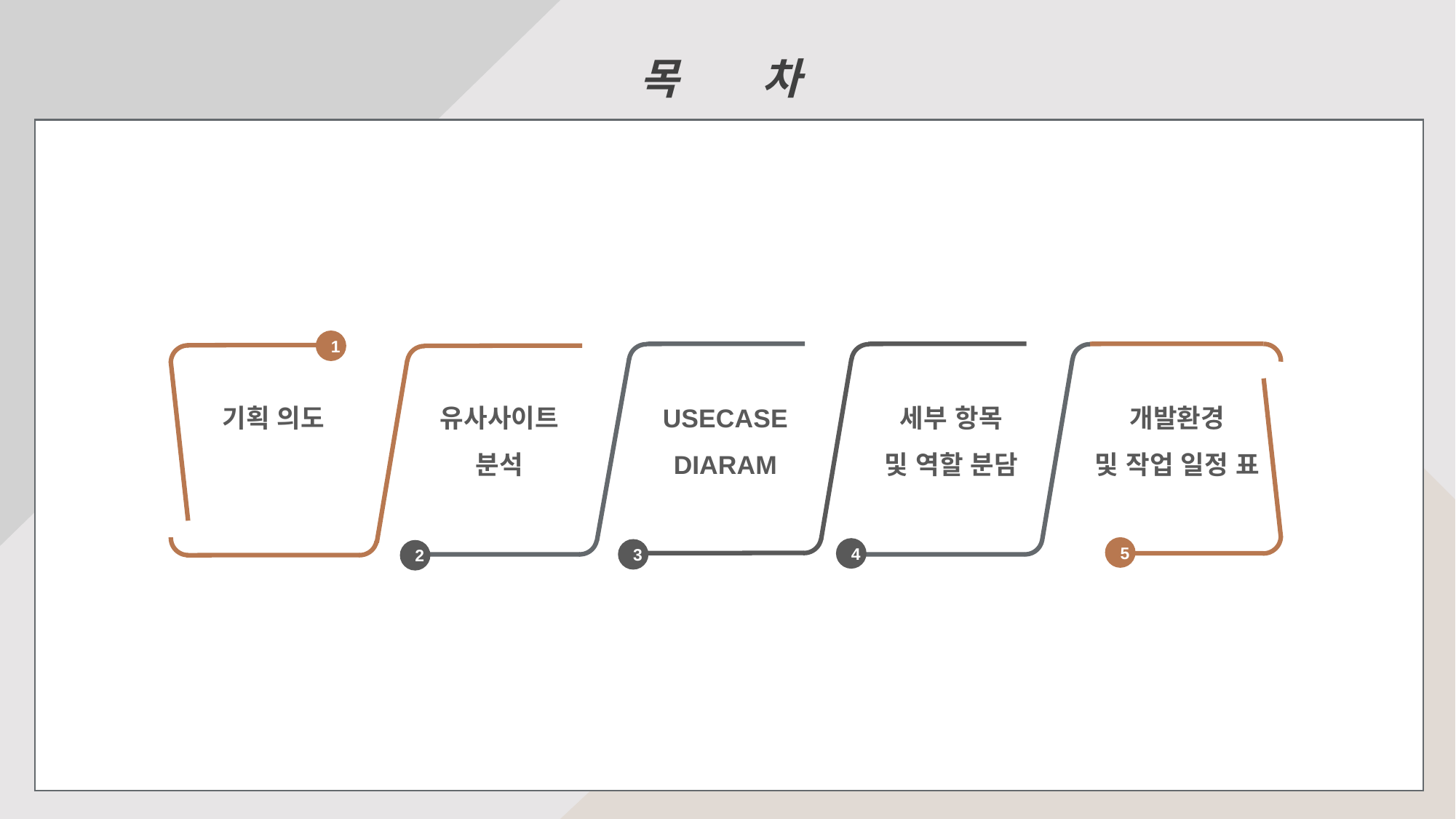

목       차

1

기획 의도

유사사이트
분석

USECASE DIARAM

세부 항목
및 역할 분담

개발환경
및 작업 일정 표

5
4
3
2